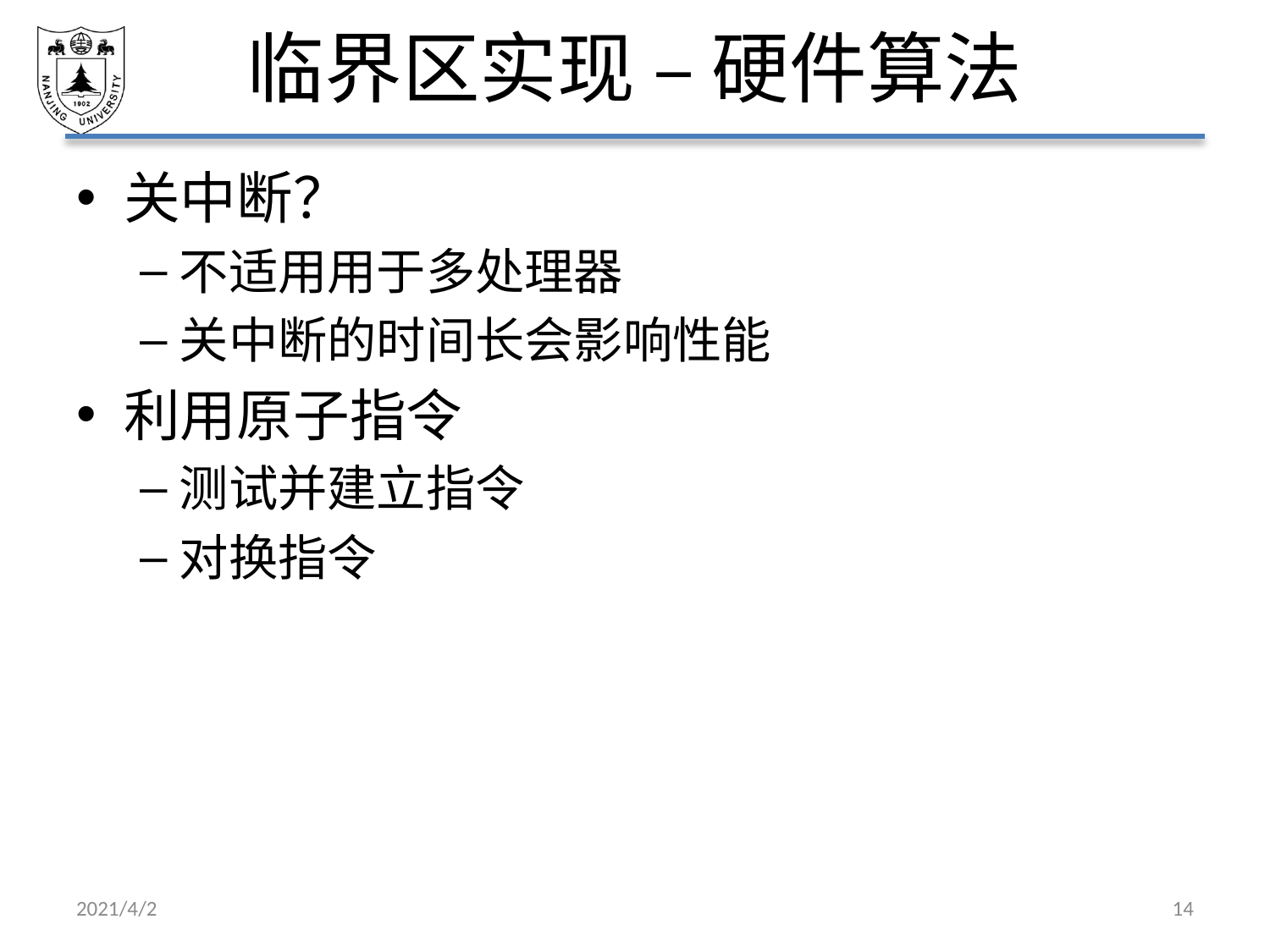

# 临界区实现 – 硬件算法
关中断？
不适用用于多处理器
关中断的时间长会影响性能
利用原子指令
测试并建立指令
对换指令
2021/4/2
14